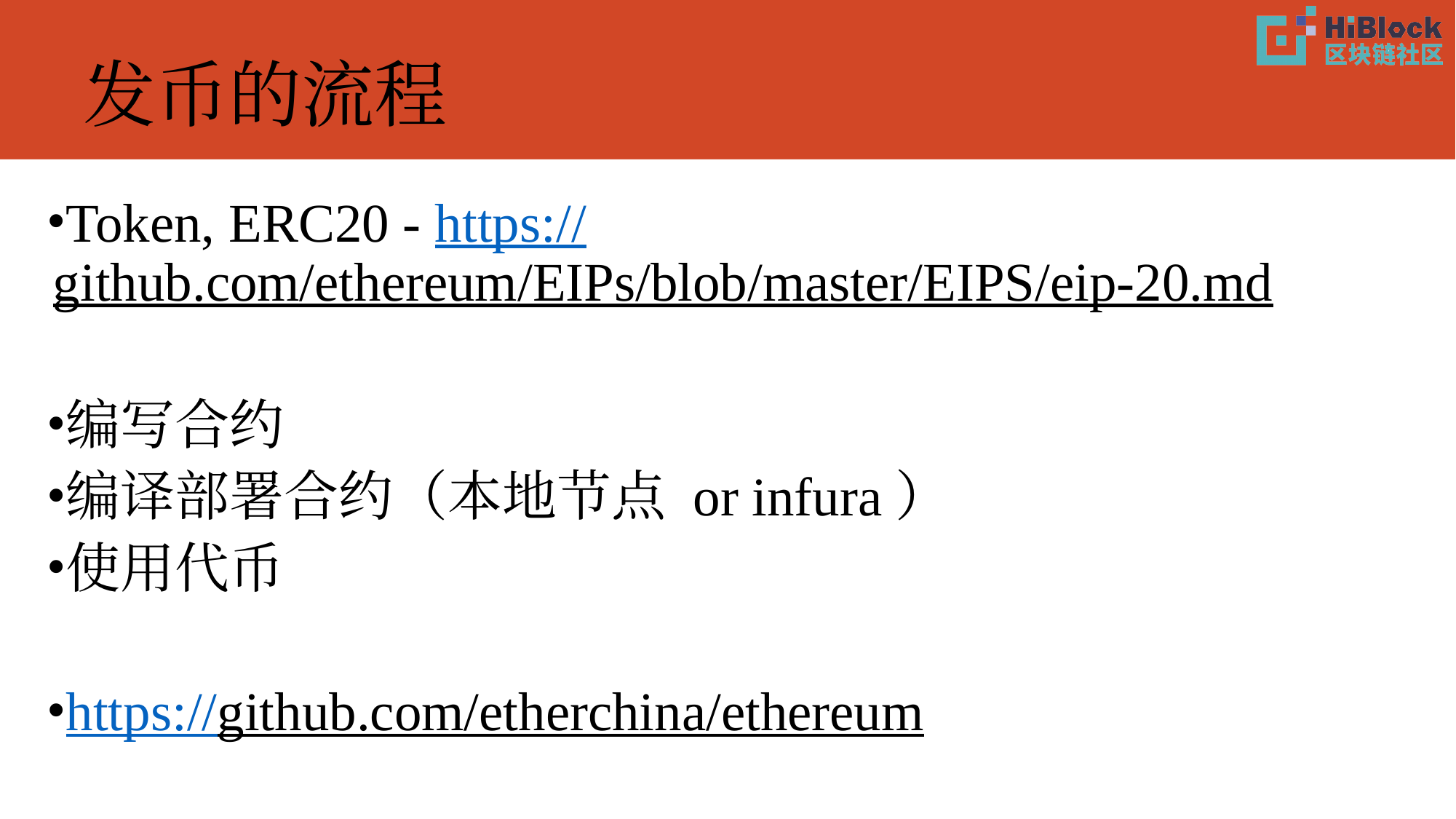

# 发币的流程
Token, ERC20 - https://github.com/ethereum/EIPs/blob/master/EIPS/eip-20.md

编写合约
编译部署合约（本地节点 or infura）
使用代币

https://github.com/etherchina/ethereum